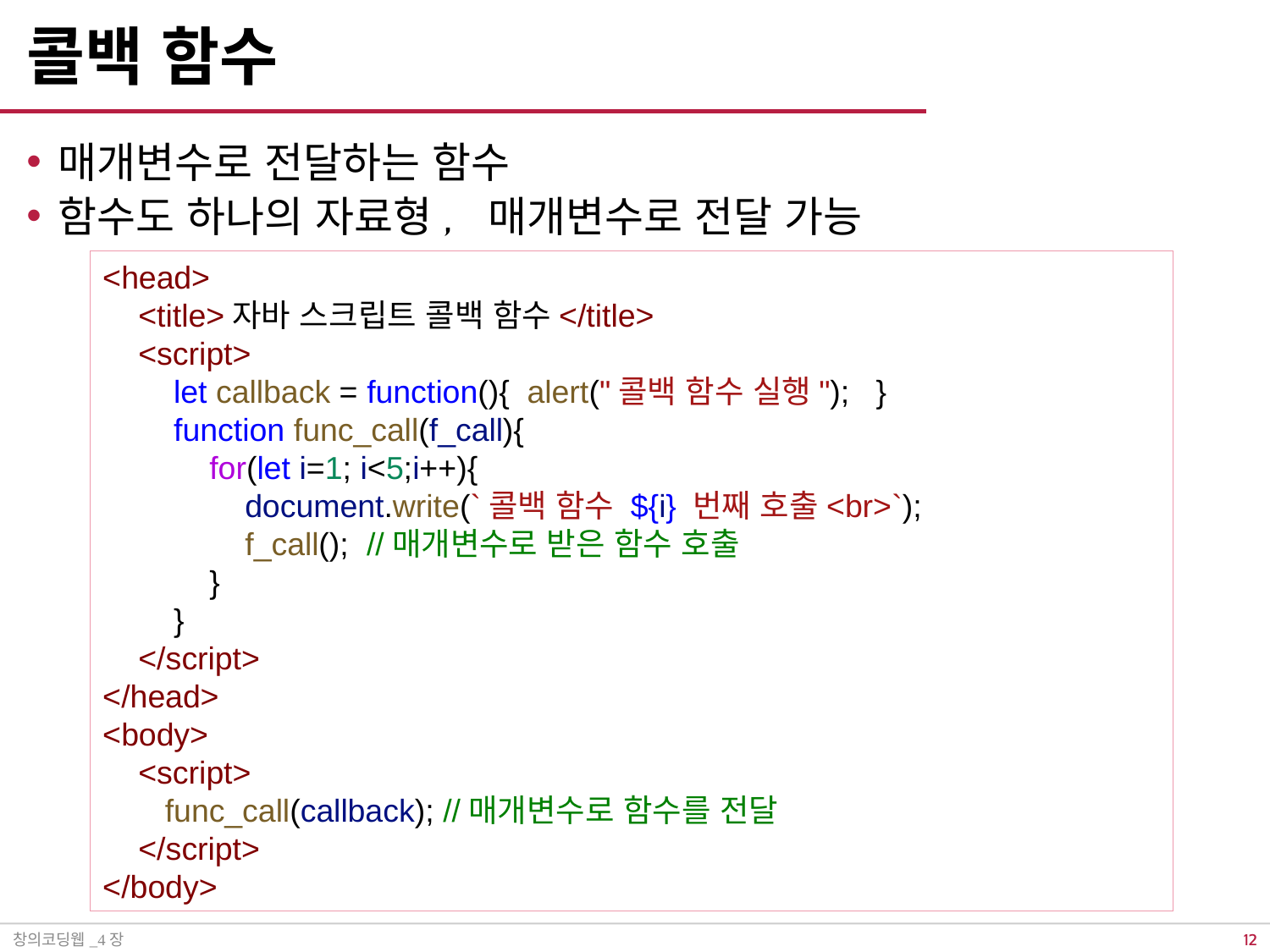

# 콜백 함수
매개변수로 전달하는 함수
함수도 하나의 자료형,  매개변수로 전달 가능
<head>
    <title>자바 스크립트 콜백 함수</title>
    <script>
        let callback = function(){  alert("콜백 함수 실행");   }
        function func_call(f_call){
            for(let i=1; i<5;i++){
                document.write(`콜백 함수 ${i} 번째 호출<br>`);
                f_call();  //매개변수로 받은 함수 호출
            }
        }
    </script>
</head>
<body>
    <script>
       func_call(callback); //매개변수로 함수를 전달
    </script>
</body>
창의코딩웹_4장
12